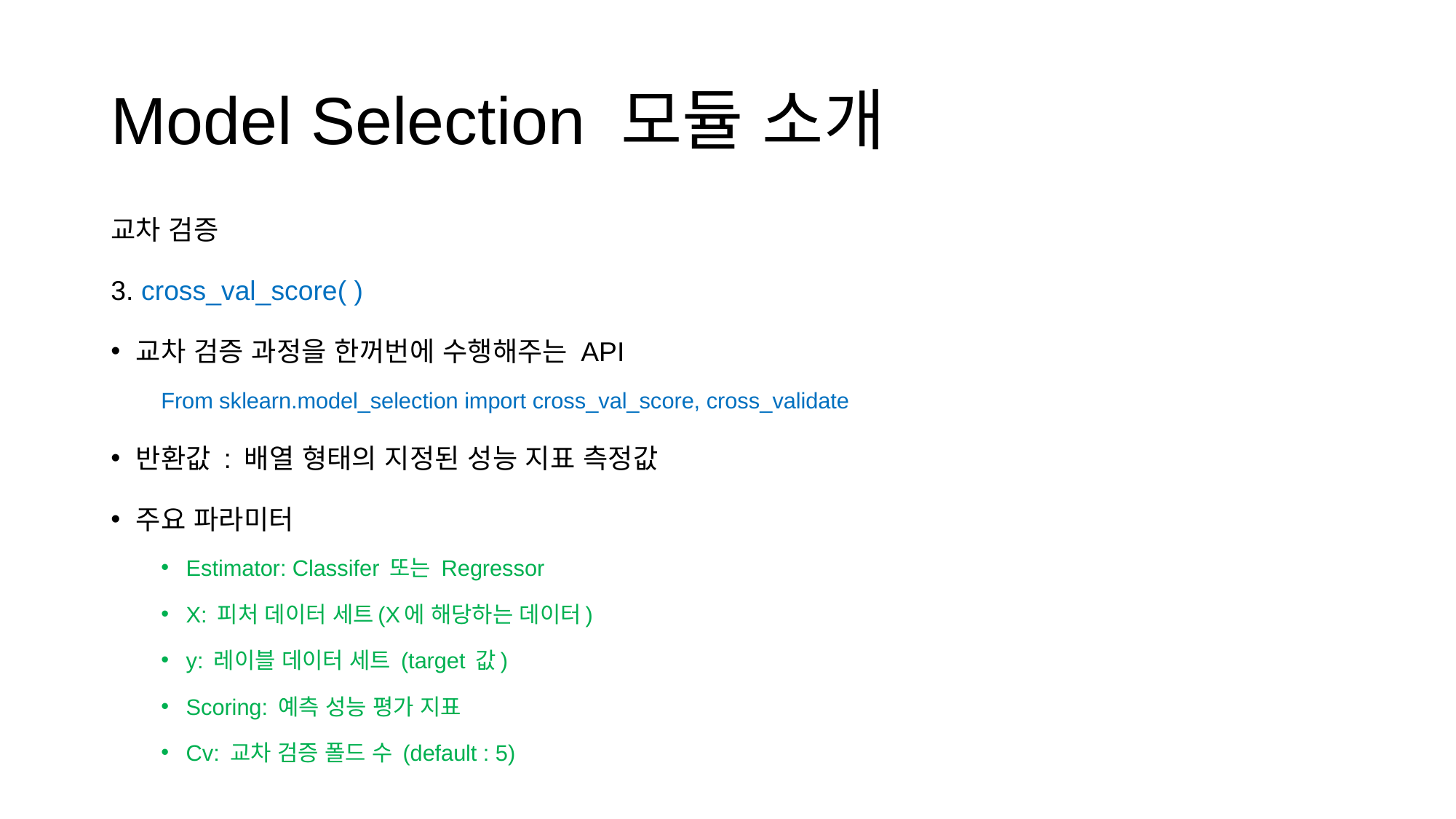

# Model Selection 모듈 소개
교차 검증
3. cross_val_score( )
교차 검증 과정을 한꺼번에 수행해주는 API
From sklearn.model_selection import cross_val_score, cross_validate
반환값 : 배열 형태의 지정된 성능 지표 측정값
주요 파라미터
Estimator: Classifer 또는 Regressor
X: 피처 데이터 세트(X에 해당하는 데이터)
y: 레이블 데이터 세트 (target 값)
Scoring: 예측 성능 평가 지표
Cv: 교차 검증 폴드 수 (default : 5)